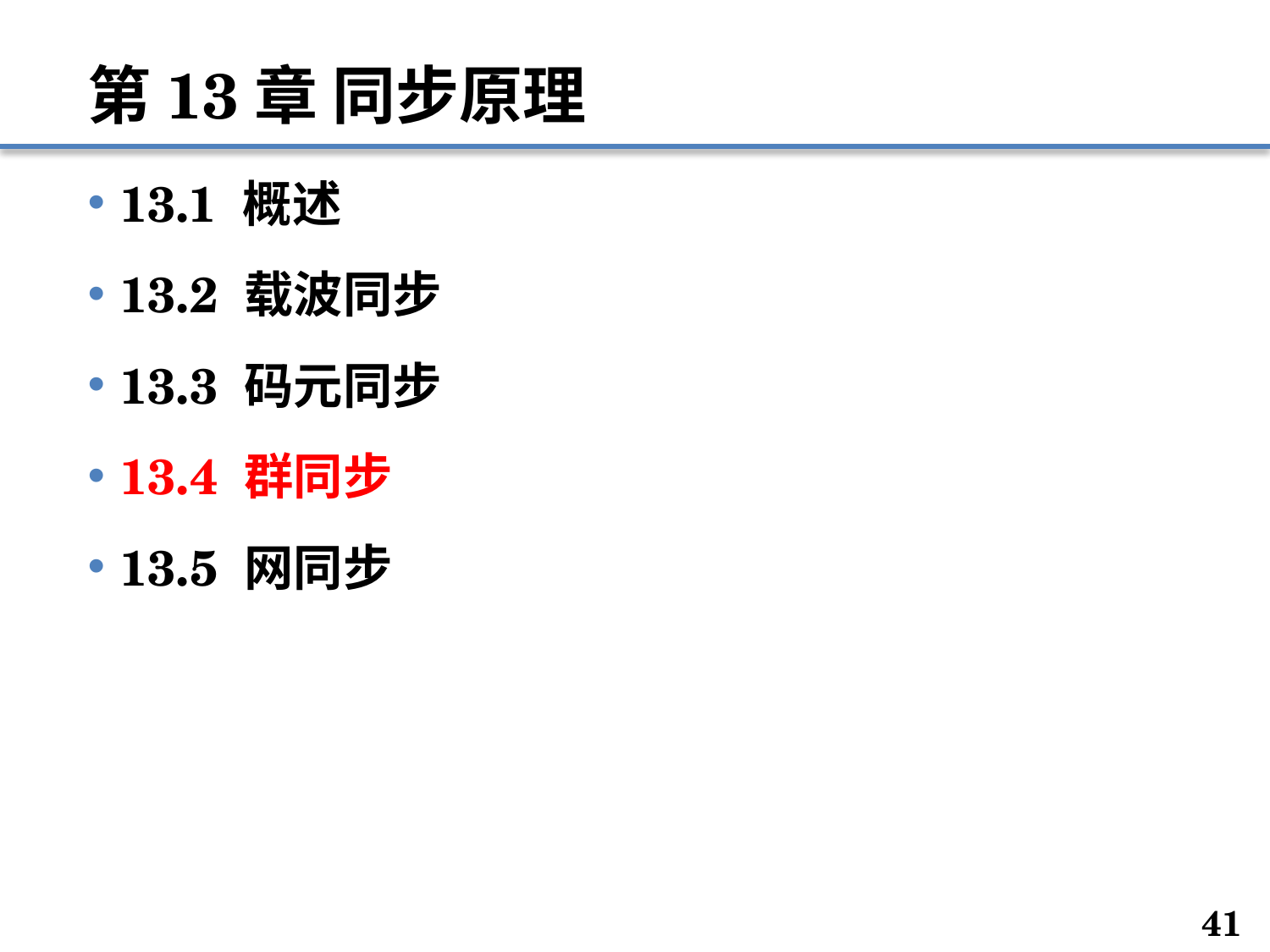

# 第13章 同步原理
13.1 概述
13.2 载波同步
13.3 码元同步
13.4 群同步
13.5 网同步

41